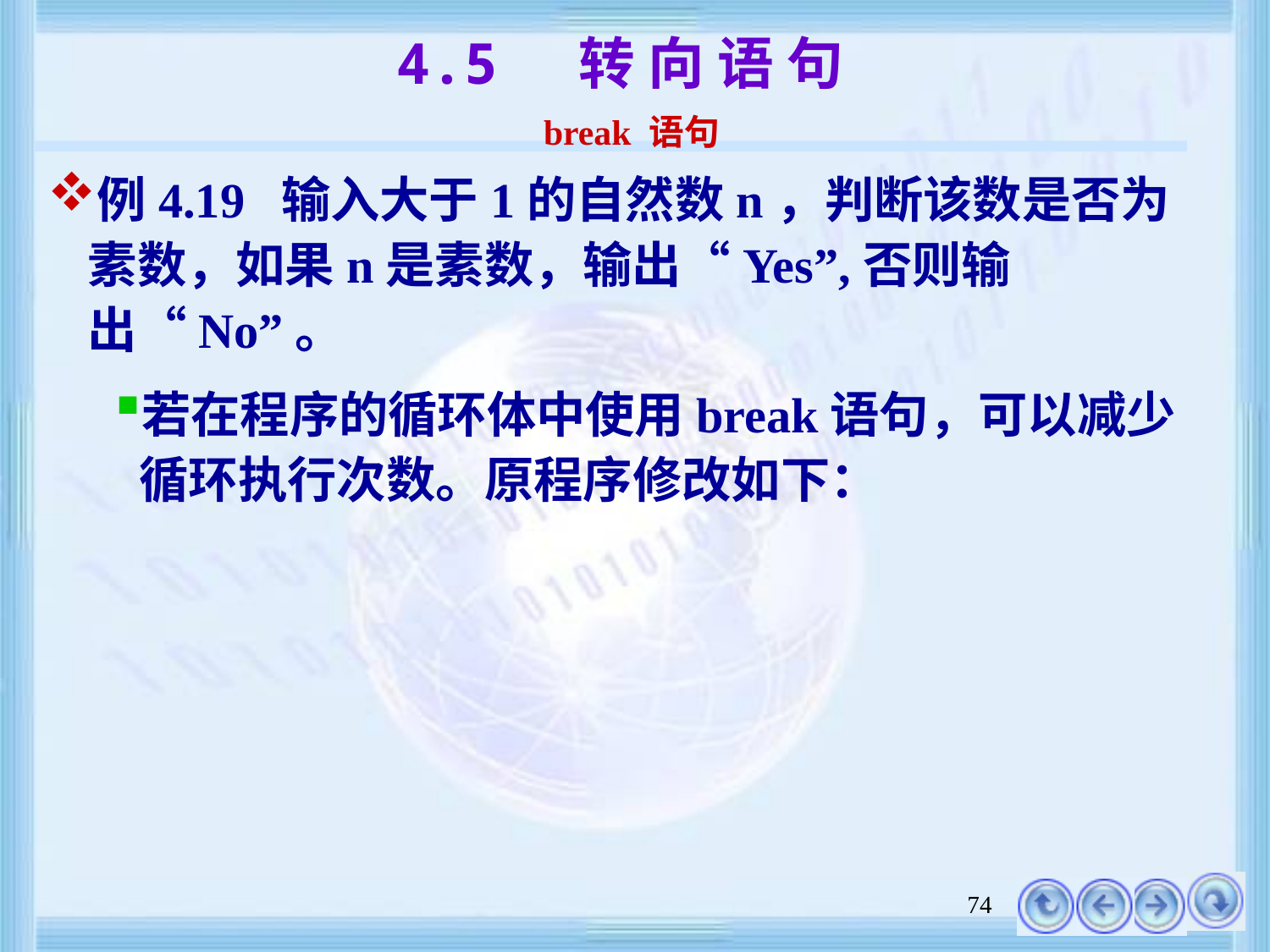

# 4.5  转 向 语 句 break 语句
例4.19  输入大于1的自然数n，判断该数是否为素数，如果n是素数，输出“Yes”,否则输出“No”。
若在程序的循环体中使用break语句，可以减少循环执行次数。原程序修改如下：
74